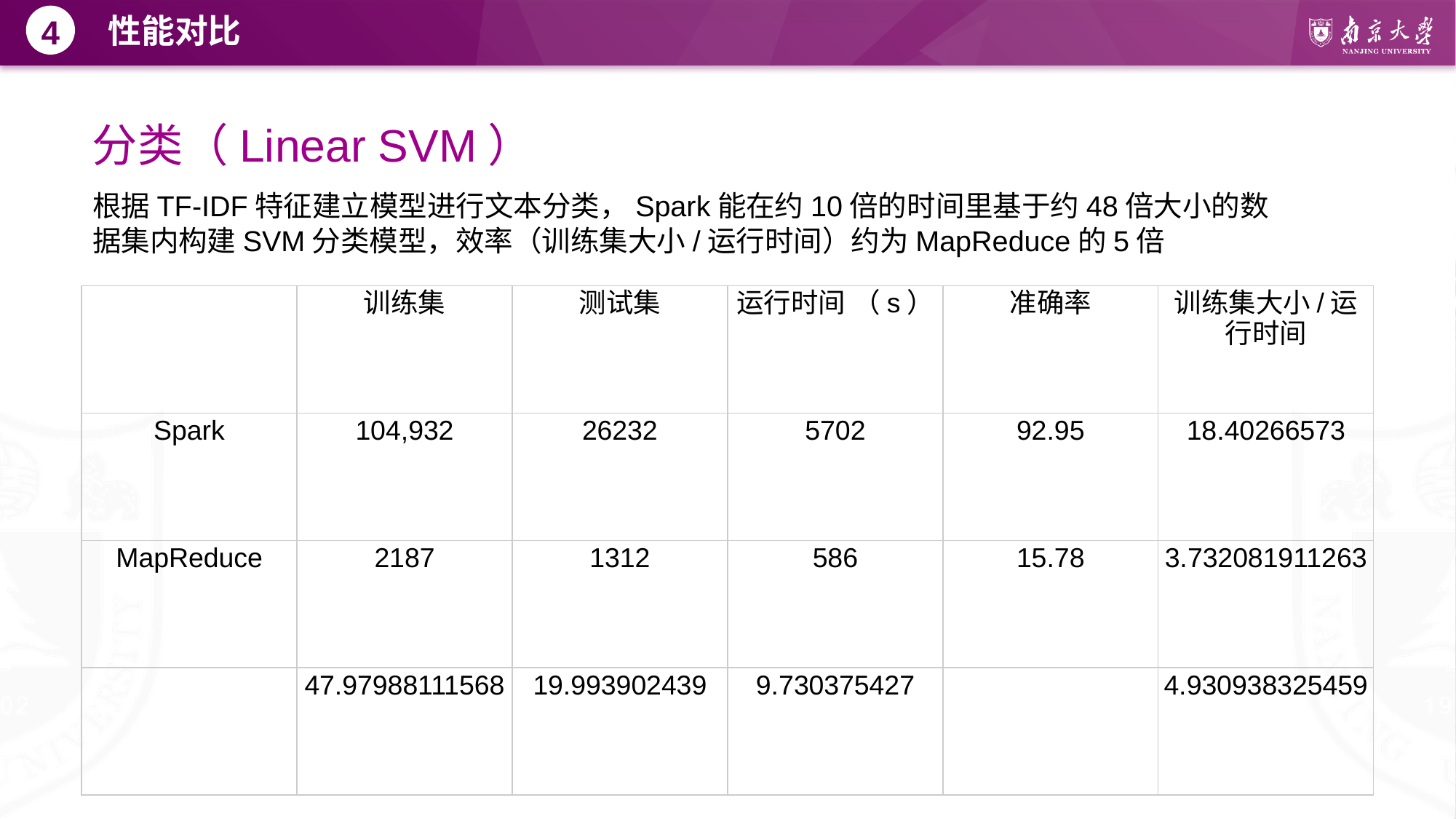

性能对比

4
分类（Linear SVM）
根据TF-IDF特征建立模型进行文本分类，Spark能在约10倍的时间里基于约48倍大小的数据集内构建SVM分类模型，效率（训练集大小/运行时间）约为MapReduce的5倍
|  | 训练集 | 测试集 | 运行时间 （s） | 准确率 | 训练集大小/运行时间 |
| --- | --- | --- | --- | --- | --- |
| Spark | 104,932 | 26232 | 5702 | 92.95 | 18.40266573 |
| MapReduce | 2187 | 1312 | 586 | 15.78 | 3.732081911263 |
|  | 47.97988111568 | 19.993902439 | 9.730375427 |  | 4.930938325459 |